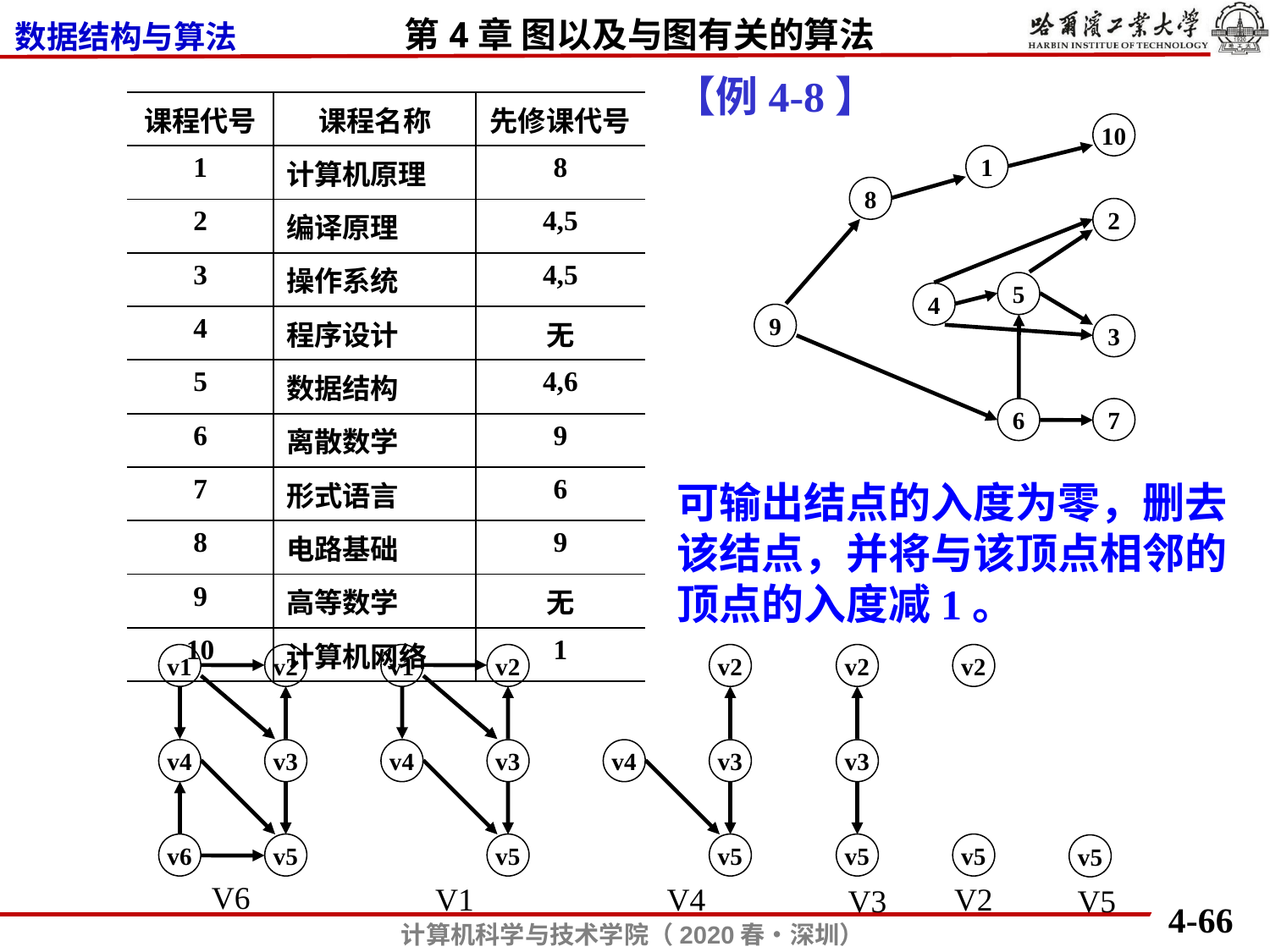

【例4-8】
| 课程代号 | 课程名称 | 先修课代号 |
| --- | --- | --- |
| 1 | 计算机原理 | 8 |
| 2 | 编译原理 | 4,5 |
| 3 | 操作系统 | 4,5 |
| 4 | 程序设计 | 无 |
| 5 | 数据结构 | 4,6 |
| 6 | 离散数学 | 9 |
| 7 | 形式语言 | 6 |
| 8 | 电路基础 | 9 |
| 9 | 高等数学 | 无 |
| 10 | 计算机网络 | 1 |
10
1

8

2

5
4

9

3

6
7

可输出结点的入度为零，删去
该结点，并将与该顶点相邻的
顶点的入度减1。
v1
v2
v1
v2
v2
v2
v2

v4
v3
v4
v3
v4
v3
v3

v6
v5
v5
v5
v5
v5
v5

V6
V1
V4
V2
V3
V5